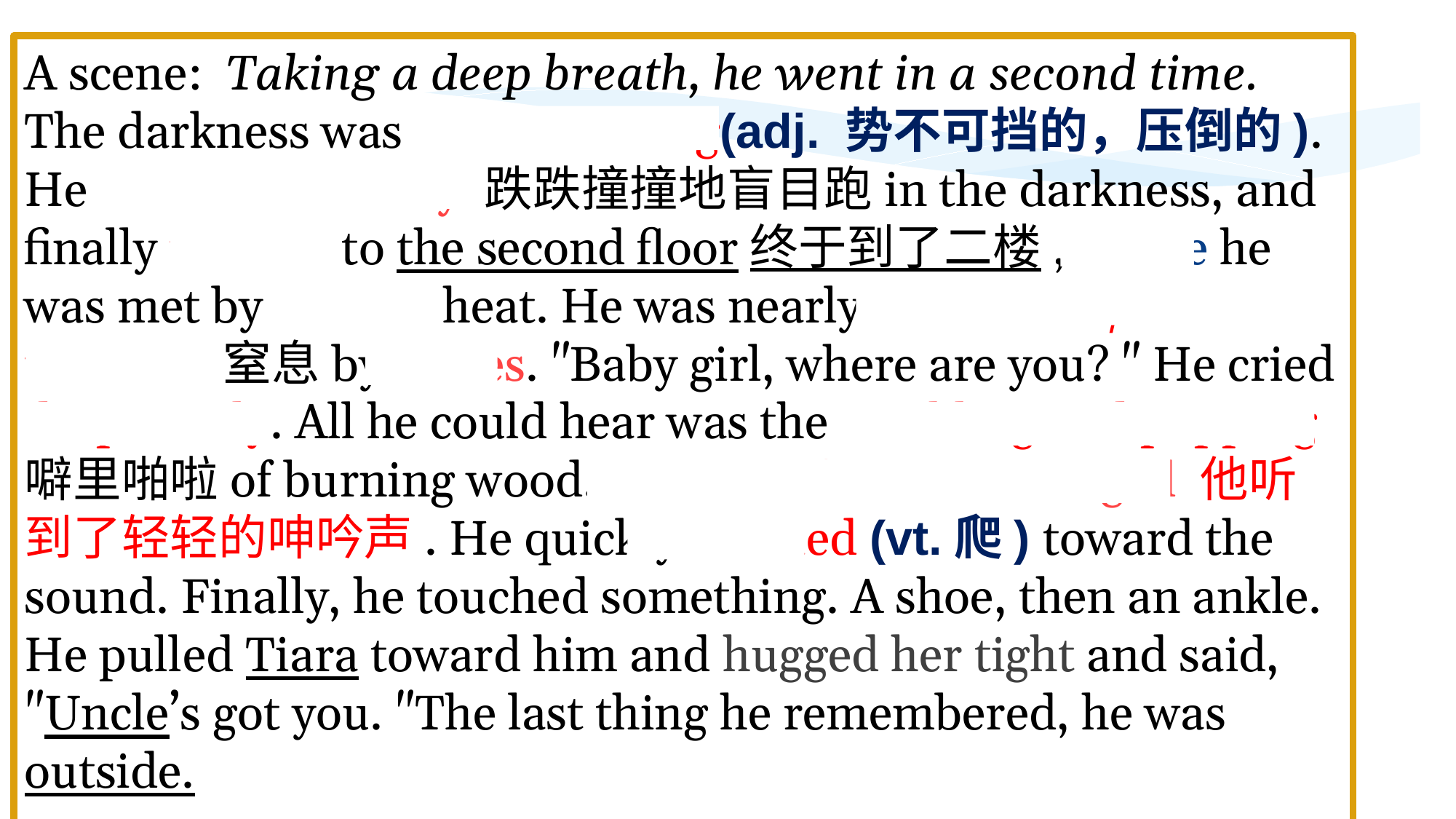

A scene:  Taking a deep breath, he went in a second time. The darkness was overwhelming(adj. 势不可挡的，压倒的). He stumbled blindly 跌跌撞撞地盲目跑in the darkness, and finally made it to the second floor终于到了二楼, where he was met by intense heat. He was nearly suffocated /chocked to death 窒息by fumes. "Baby girl, where are you? " He cried desperately. All he could hear was the crackling and popping 噼里啪啦of burning wood. Then a soft moan emerged 他听到了轻轻的呻吟声. He quickly crawled (vt.爬) toward the sound. Finally, he touched something. A shoe, then an ankle. He pulled Tiara toward him and hugged her tight and said, "Uncle’s got you. "The last thing he remembered, he was outside.